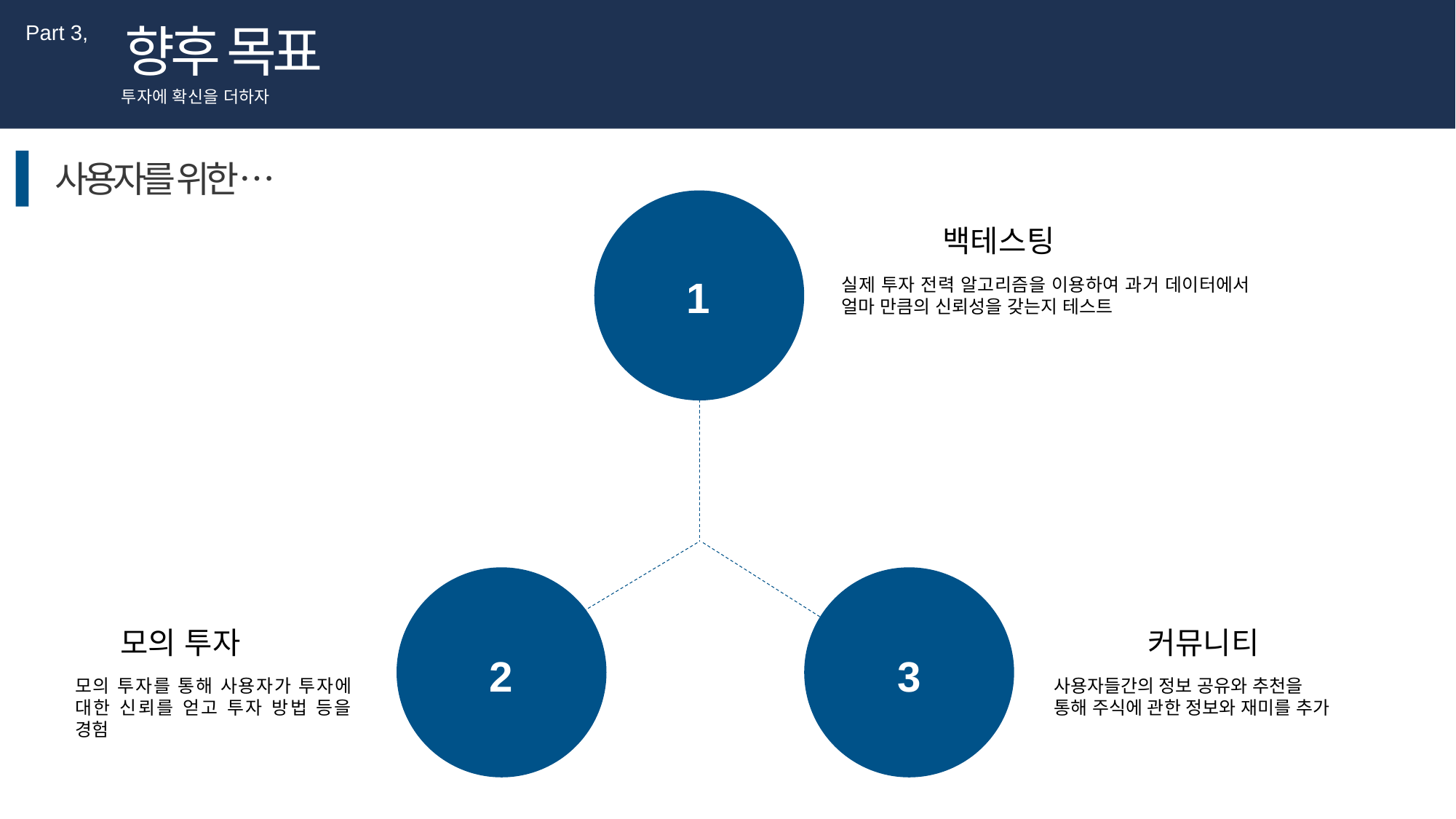

향후 목표
Part 3,
투자에 확신을 더하자

사용자를 위한…

백테스팅
실제 투자 전력 알고리즘을 이용하여 과거 데이터에서 얼마 만큼의 신뢰성을 갖는지 테스트
1

모의 투자
모의 투자를 통해 사용자가 투자에 대한 신뢰를 얻고 투자 방법 등을 경험
커뮤니티
사용자들간의 정보 공유와 추천을 통해 주식에 관한 정보와 재미를 추가
2
3